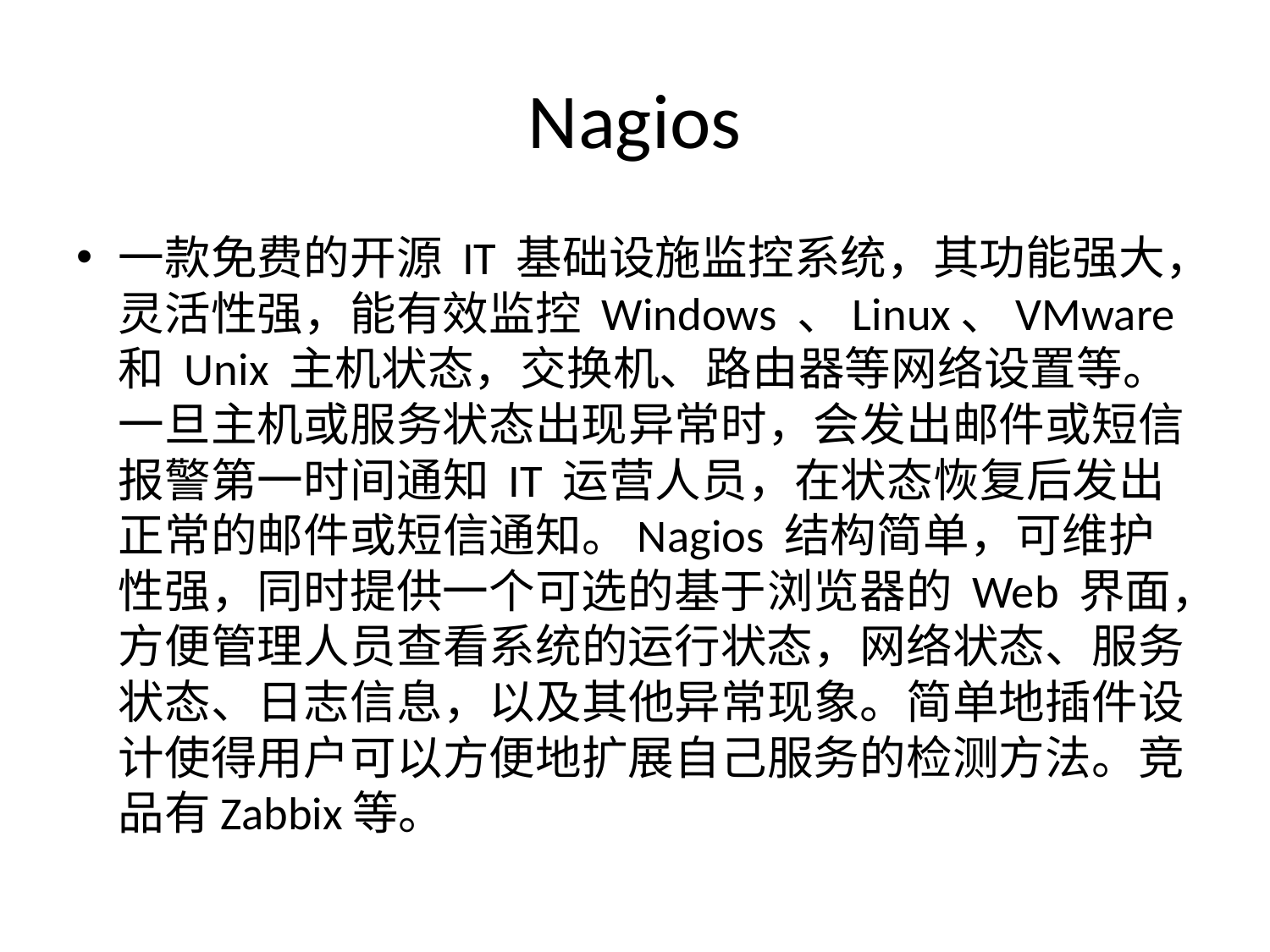

# Nagios
一款免费的开源 IT 基础设施监控系统，其功能强大，灵活性强，能有效监控 Windows 、Linux、VMware 和 Unix 主机状态，交换机、路由器等网络设置等。一旦主机或服务状态出现异常时，会发出邮件或短信报警第一时间通知 IT 运营人员，在状态恢复后发出正常的邮件或短信通知。Nagios 结构简单，可维护性强，同时提供一个可选的基于浏览器的 Web 界面，方便管理人员查看系统的运行状态，网络状态、服务状态、日志信息，以及其他异常现象。简单地插件设计使得用户可以方便地扩展自己服务的检测方法。竞品有Zabbix等。